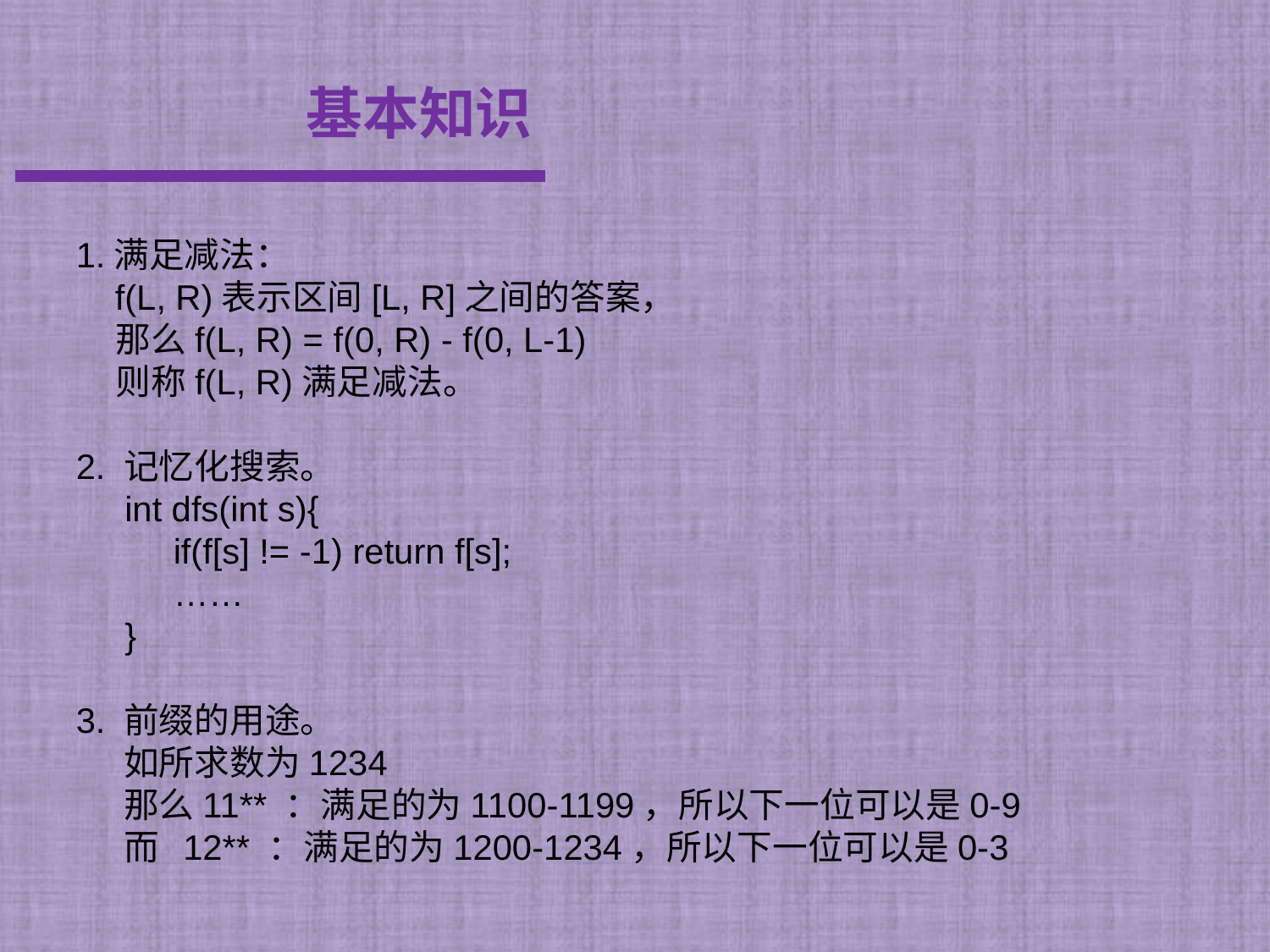

# 基本知识
1.满足减法：
    f(L, R)表示区间[L, R]之间的答案，
    那么f(L, R) = f(0, R) - f(0, L-1)
    则称f(L, R)满足减法。

2. 记忆化搜索。
     int dfs(int s){
          if(f[s] != -1) return f[s];
          ……
     }

3. 前缀的用途。
     如所求数为1234
     那么11** ：满足的为1100-1199，所以下一位可以是0-9
     而  12** ：满足的为1200-1234，所以下一位可以是0-3